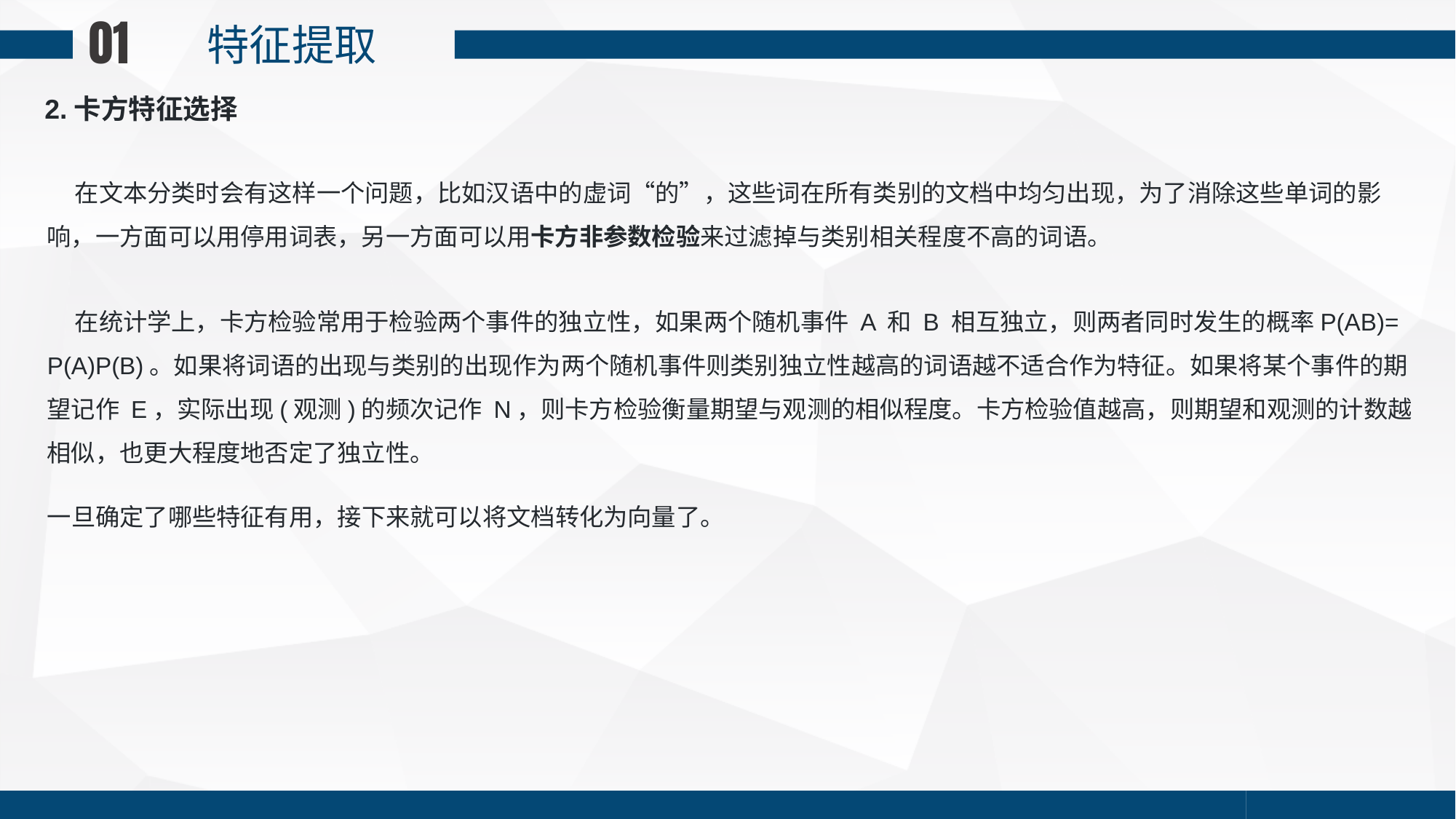

01
特征提取

2.卡方特征选择
    在文本分类时会有这样一个问题，比如汉语中的虚词“的”，这些词在所有类别的文档中均匀出现，为了消除这些单词的影响，一方面可以用停用词表，另一方面可以用卡方非参数检验来过滤掉与类别相关程度不高的词语。
    在统计学上，卡方检验常用于检验两个事件的独立性，如果两个随机事件 A 和 B 相互独立，则两者同时发生的概率P(AB)= P(A)P(B)。如果将词语的出现与类别的出现作为两个随机事件则类别独立性越高的词语越不适合作为特征。如果将某个事件的期望记作 E，实际出现(观测)的频次记作 N，则卡方检验衡量期望与观测的相似程度。卡方检验值越高，则期望和观测的计数越相似，也更大程度地否定了独立性。
一旦确定了哪些特征有用，接下来就可以将文档转化为向量了。